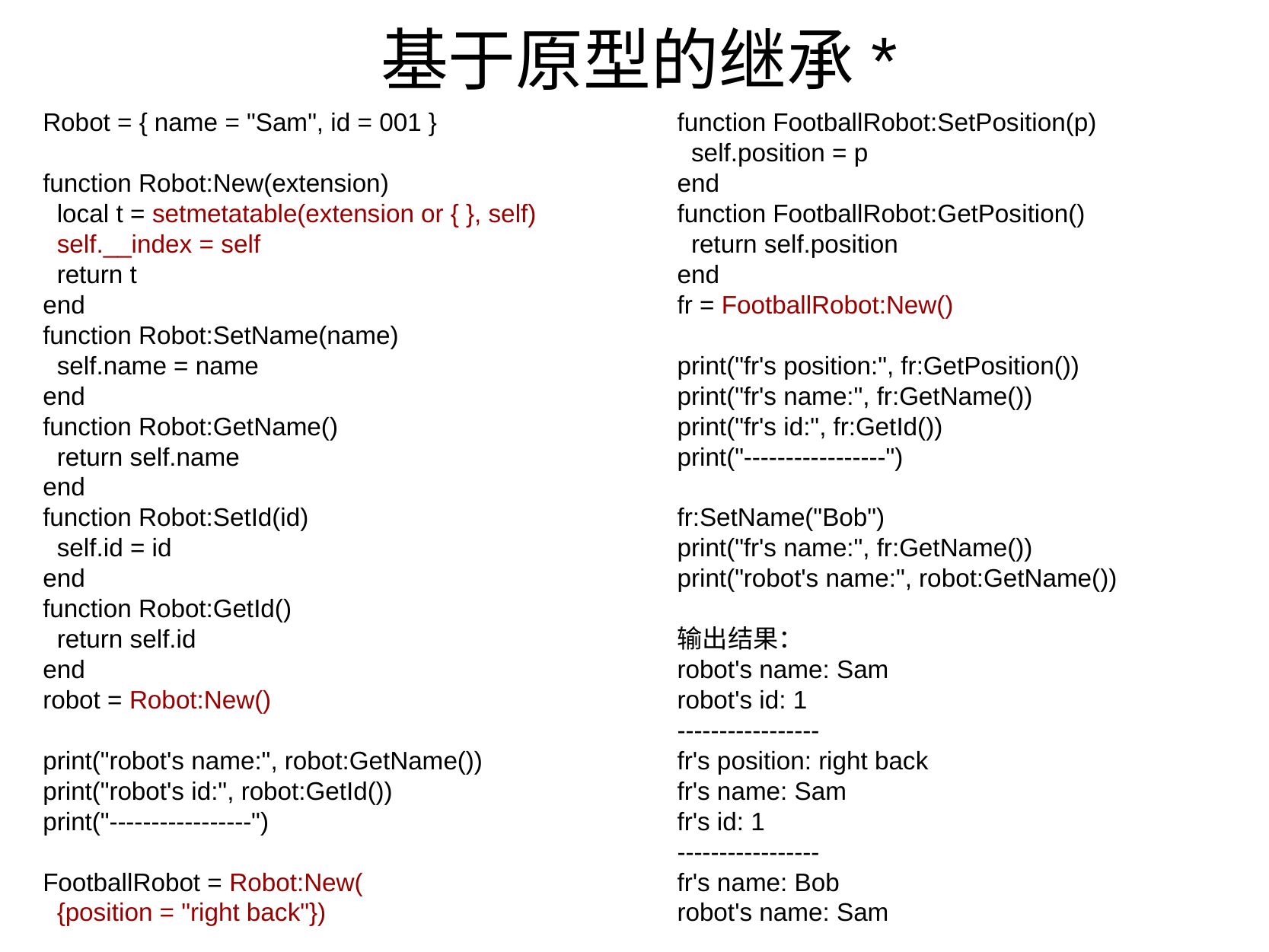

# 基于原型的继承*
Robot = { name = "Sam", id = 001 }
function Robot:New(extension)
  local t = setmetatable(extension or { }, self)
  self.__index = self
  return t
end
function Robot:SetName(name)
  self.name = name
end
function Robot:GetName()
  return self.name
end
function Robot:SetId(id)
  self.id = id
end
function Robot:GetId()
  return self.id
end
robot = Robot:New()
print("robot's name:", robot:GetName())
print("robot's id:", robot:GetId())
print("-----------------")
FootballRobot = Robot:New(
  {position = "right back"})
function FootballRobot:SetPosition(p)
  self.position = p
end
function FootballRobot:GetPosition()
  return self.position
end
fr = FootballRobot:New()
print("fr's position:", fr:GetPosition())
print("fr's name:", fr:GetName())
print("fr's id:", fr:GetId())
print("-----------------")
fr:SetName("Bob")
print("fr's name:", fr:GetName())
print("robot's name:", robot:GetName())
输出结果：
robot's name: Sam
robot's id: 1
-----------------
fr's position: right back
fr's name: Sam
fr's id: 1
-----------------
fr's name: Bob
robot's name: Sam